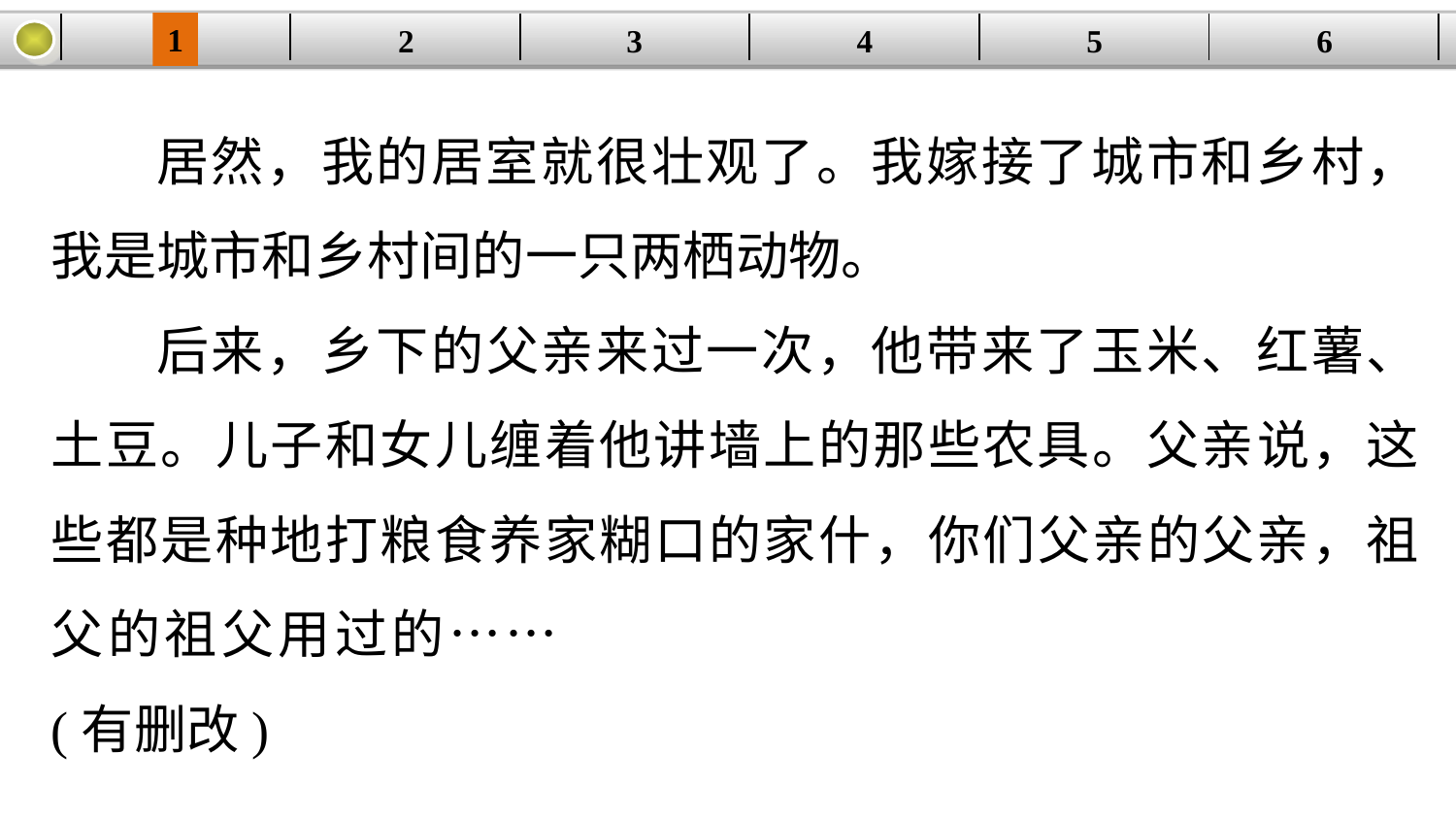

1
2
3
4
|  |  |  |  |  |  |
| --- | --- | --- | --- | --- | --- |
5
6

居然，我的居室就很壮观了。我嫁接了城市和乡村，我是城市和乡村间的一只两栖动物。
后来，乡下的父亲来过一次，他带来了玉米、红薯、土豆。儿子和女儿缠着他讲墙上的那些农具。父亲说，这些都是种地打粮食养家糊口的家什，你们父亲的父亲，祖父的祖父用过的……						(有删改)